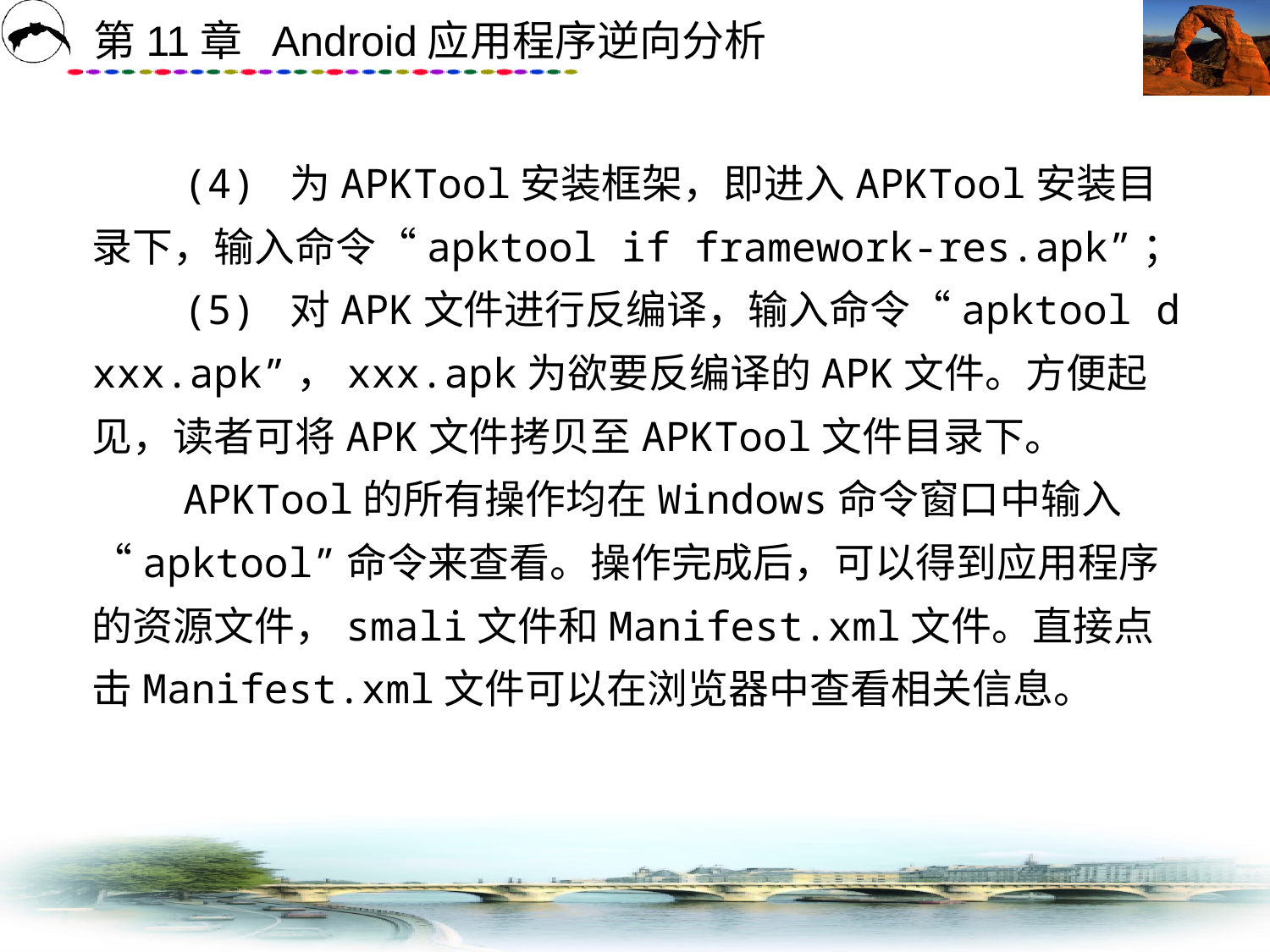

# (4) 为APKTool安装框架，即进入APKTool安装目录下，输入命令“apktool if framework-res.apk”； 　　(5) 对APK文件进行反编译，输入命令“apktool d xxx.apk”，xxx.apk为欲要反编译的APK文件。方便起见，读者可将APK文件拷贝至APKTool文件目录下。 　　APKTool的所有操作均在Windows命令窗口中输入“apktool”命令来查看。操作完成后，可以得到应用程序的资源文件，smali文件和Manifest.xml文件。直接点击Manifest.xml文件可以在浏览器中查看相关信息。